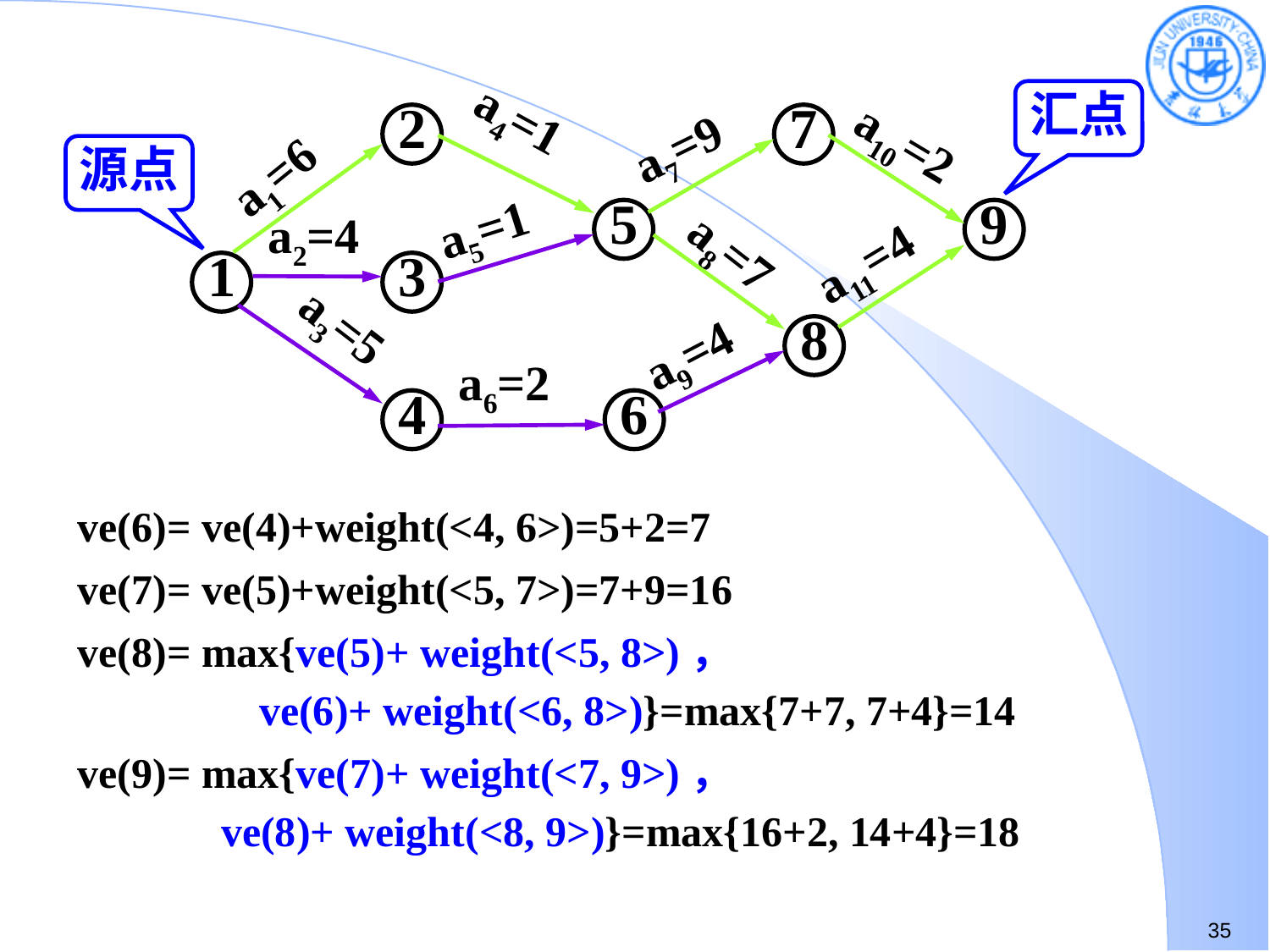

汇点

2

7

a7=9
a4=1
a10=2
a1=6
源点

5

9

a5=1
a2=4
a11=4
1

3

a8=7

8

a9=4

a3=5
a6=2

4

6

ve(6)= ve(4)+weight(<4, 6>)=5+2=7
ve(7)= ve(5)+weight(<5, 7>)=7+9=16
ve(8)= max{ve(5)+ weight(<5, 8>)，
                  ve(6)+ weight(<6, 8>)}=max{7+7, 7+4}=14
ve(9)= max{ve(7)+ weight(<7, 9>)，
              ve(8)+ weight(<8, 9>)}=max{16+2, 14+4}=18